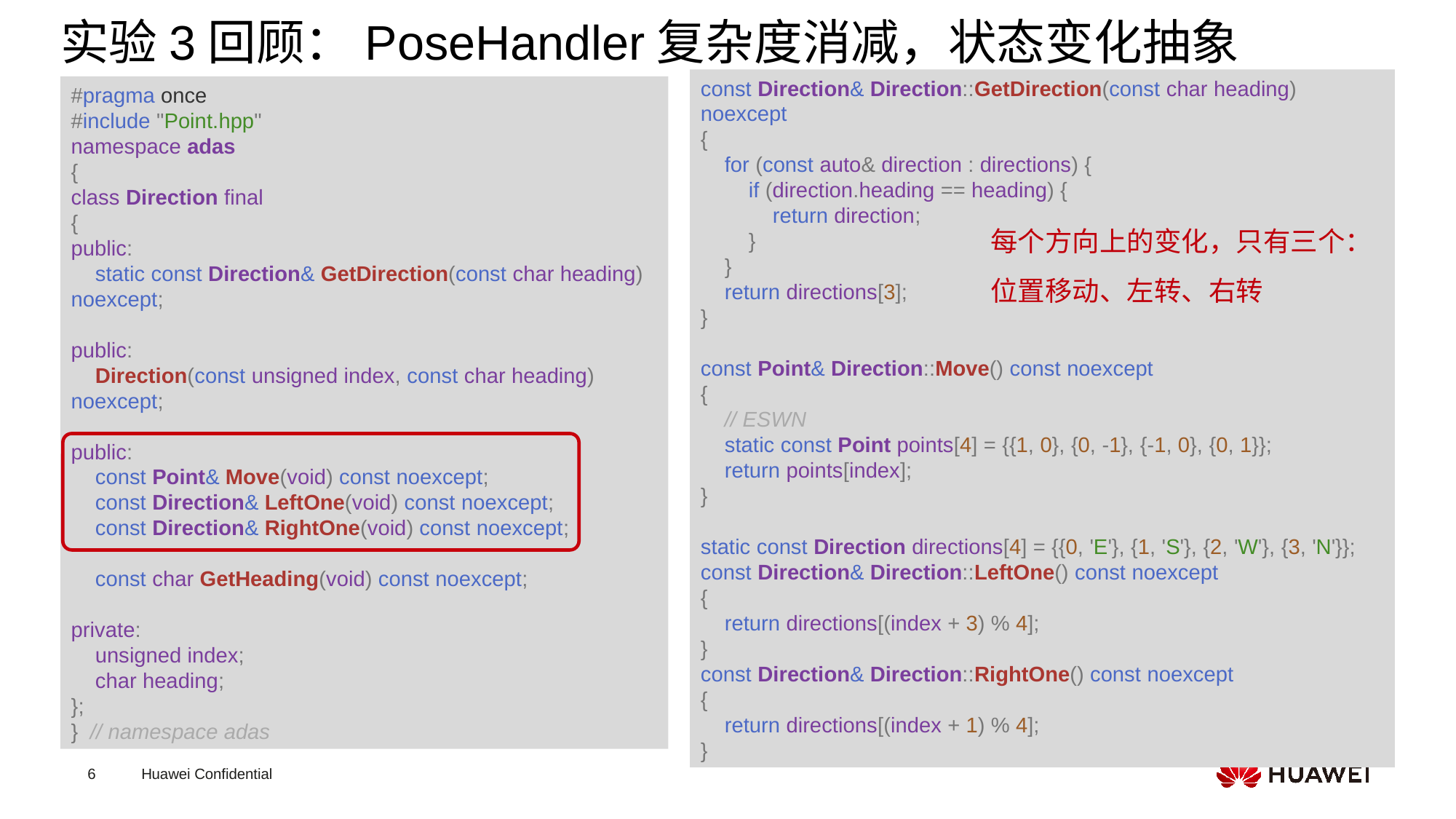

# 实验3回顾：PoseHandler复杂度消减，状态变化抽象
const Direction& Direction::GetDirection(const char heading) noexcept
{
    for (const auto& direction : directions) {
        if (direction.heading == heading) {
            return direction;
        }
    }
    return directions[3];
}
const Point& Direction::Move() const noexcept
{
    // ESWN
    static const Point points[4] = {{1, 0}, {0, -1}, {-1, 0}, {0, 1}};
    return points[index];
}

static const Direction directions[4] = {{0, 'E'}, {1, 'S'}, {2, 'W'}, {3, 'N'}};
const Direction& Direction::LeftOne() const noexcept
{
    return directions[(index + 3) % 4];
}
const Direction& Direction::RightOne() const noexcept
{
    return directions[(index + 1) % 4];
}
#pragma once
#include "Point.hpp"
namespace adas
{
class Direction final
{
public:
    static const Direction& GetDirection(const char heading) noexcept;
public:
    Direction(const unsigned index, const char heading) noexcept;
public:
    const Point& Move(void) const noexcept;
    const Direction& LeftOne(void) const noexcept;
    const Direction& RightOne(void) const noexcept;
    const char GetHeading(void) const noexcept;
private:
    unsigned index;
    char heading;
};
}  // namespace adas
每个方向上的变化，只有三个：位置移动、左转、右转